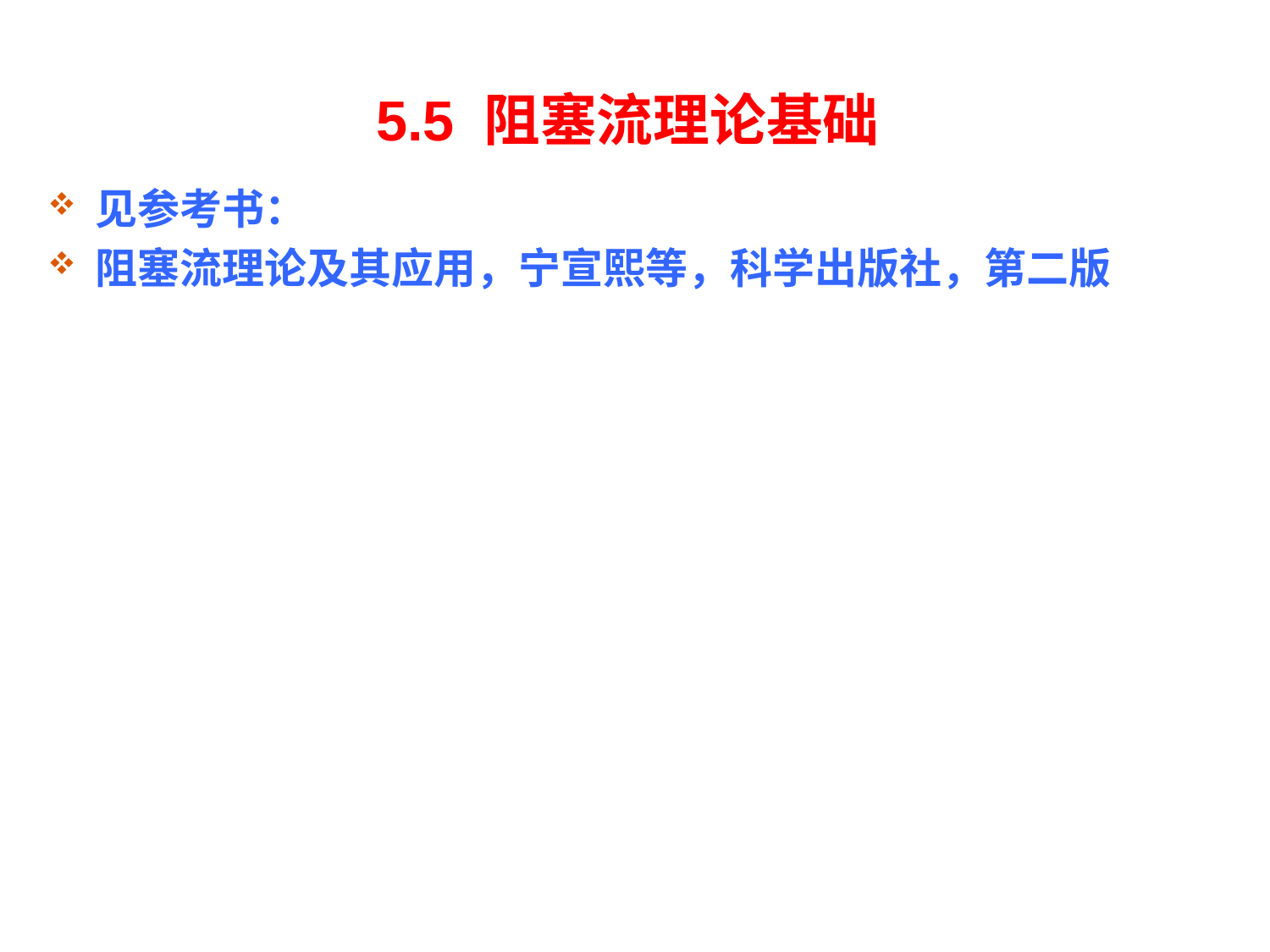

# 5.5 阻塞流理论基础
见参考书：
阻塞流理论及其应用，宁宣熙等，科学出版社，第二版